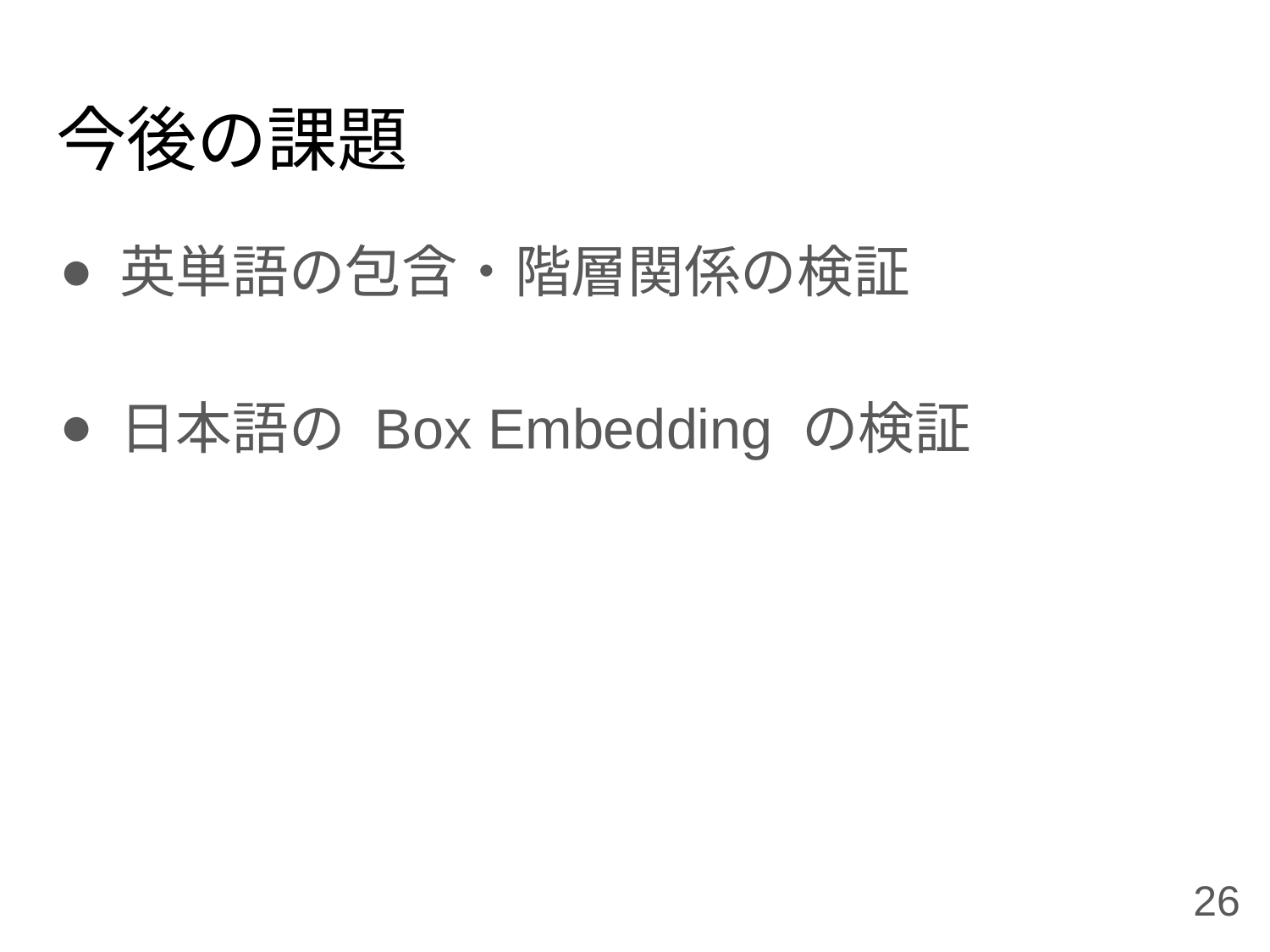

# 今後の課題
英単語の包含・階層関係の検証

日本語の Box Embedding の検証

26